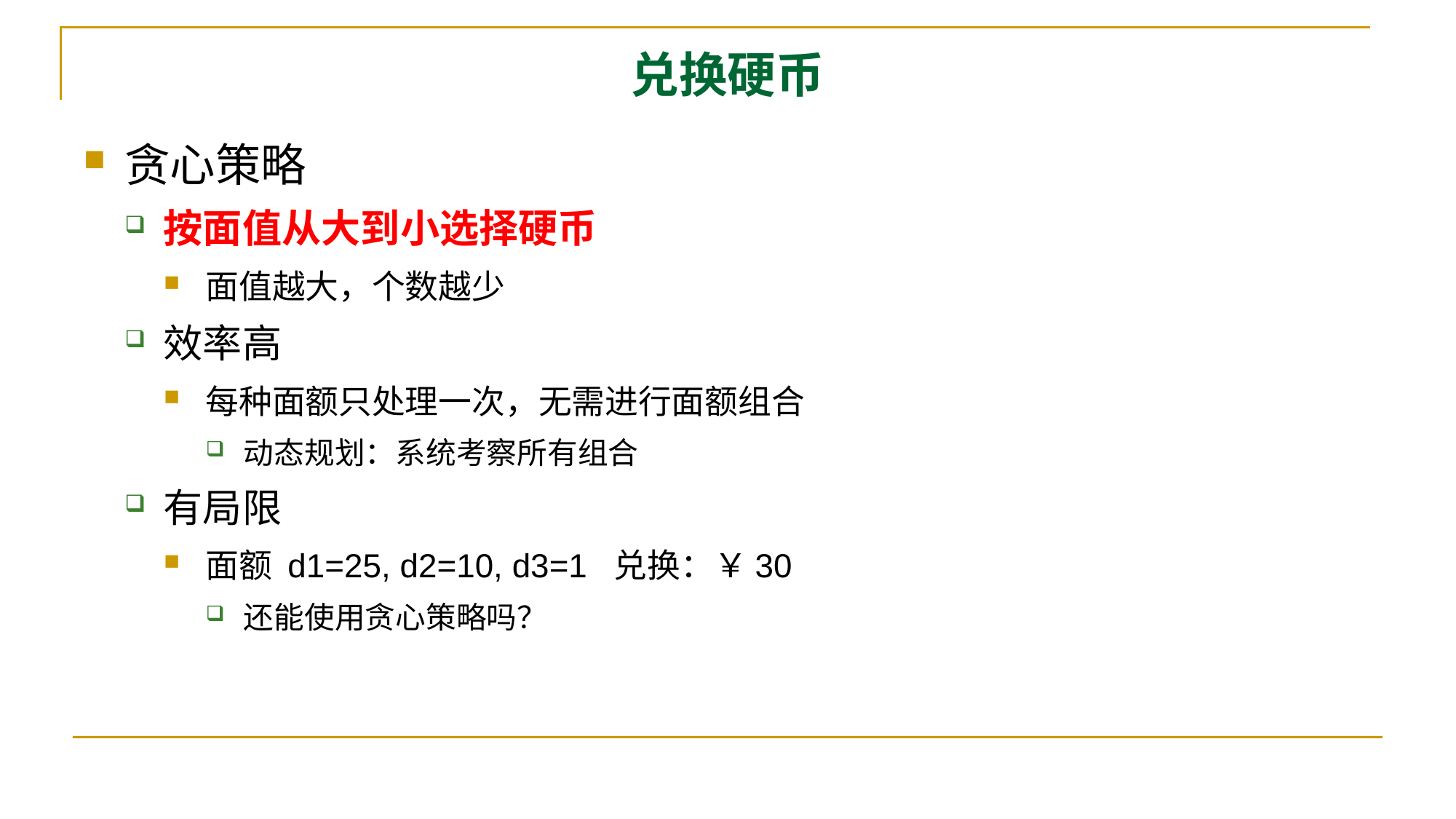

# 兑换硬币
贪心策略
按面值从大到小选择硬币
面值越大，个数越少
效率高
每种面额只处理一次，无需进行面额组合
动态规划：系统考察所有组合
有局限
面额 d1=25, d2=10, d3=1  兑换：￥30
还能使用贪心策略吗？